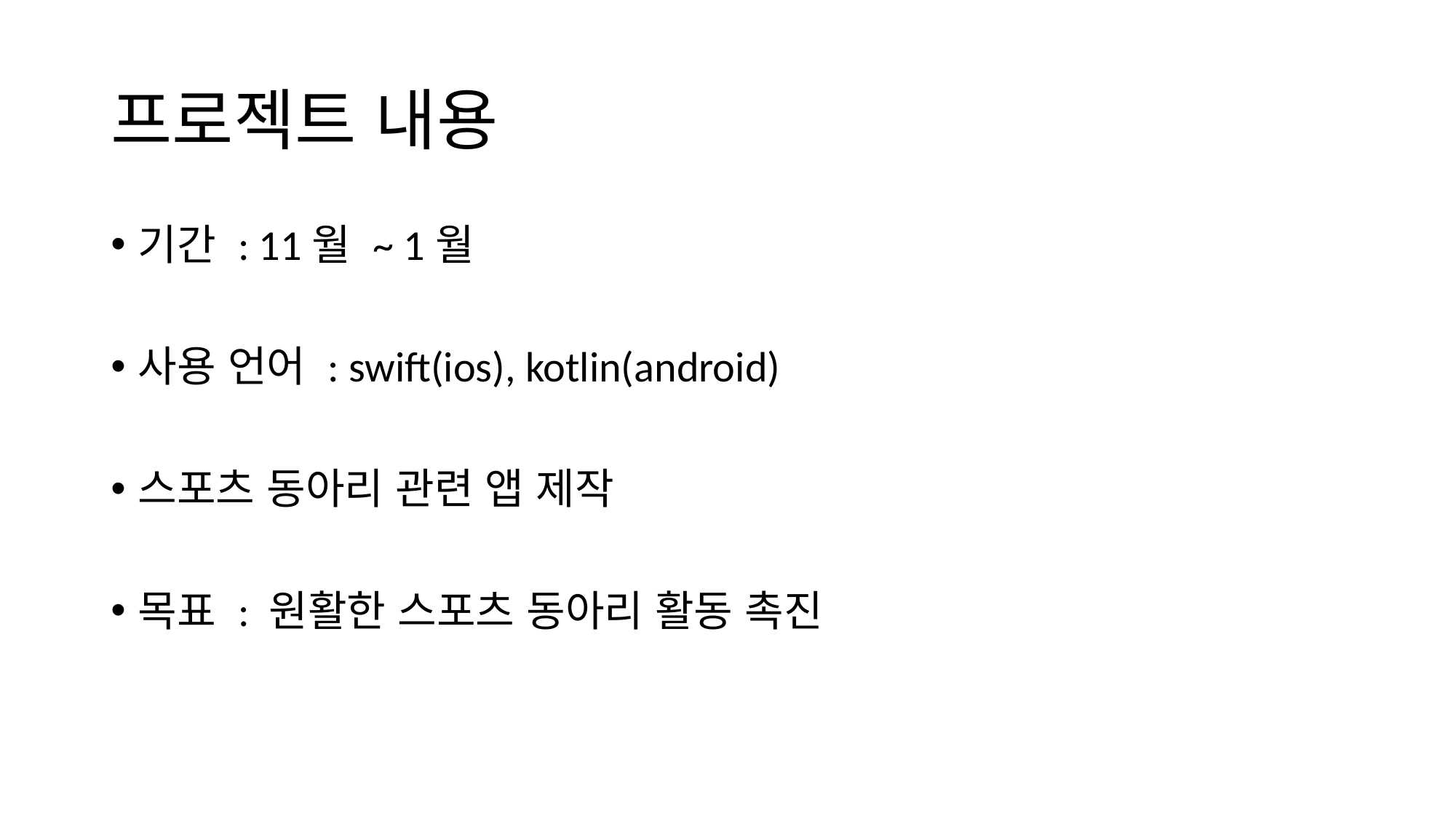

# 프로젝트 내용
기간 : 11월 ~ 1월

사용 언어 : swift(ios), kotlin(android)

스포츠 동아리 관련 앱 제작

목표 : 원활한 스포츠 동아리 활동 촉진